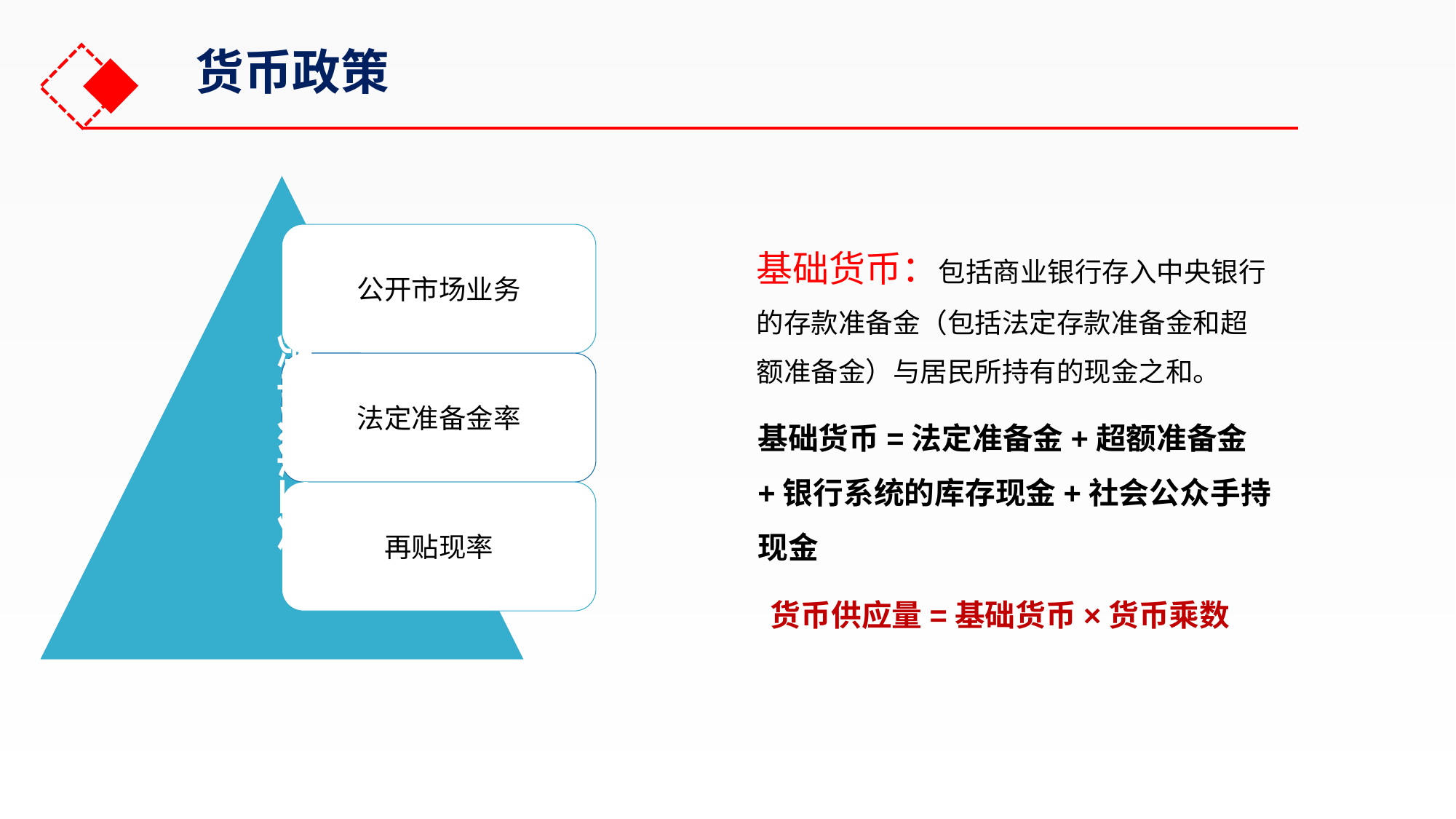

货币政策

公开市场业务
法定准备金率
再贴现率
基础货币：包括商业银行存入中央银行的存款准备金（包括法定存款准备金和超额准备金）与居民所持有的现金之和。
货币政策工具

基础货币=法定准备金+超额准备金+银行系统的库存现金+社会公众手持现金
货币供应量=基础货币×货币乘数